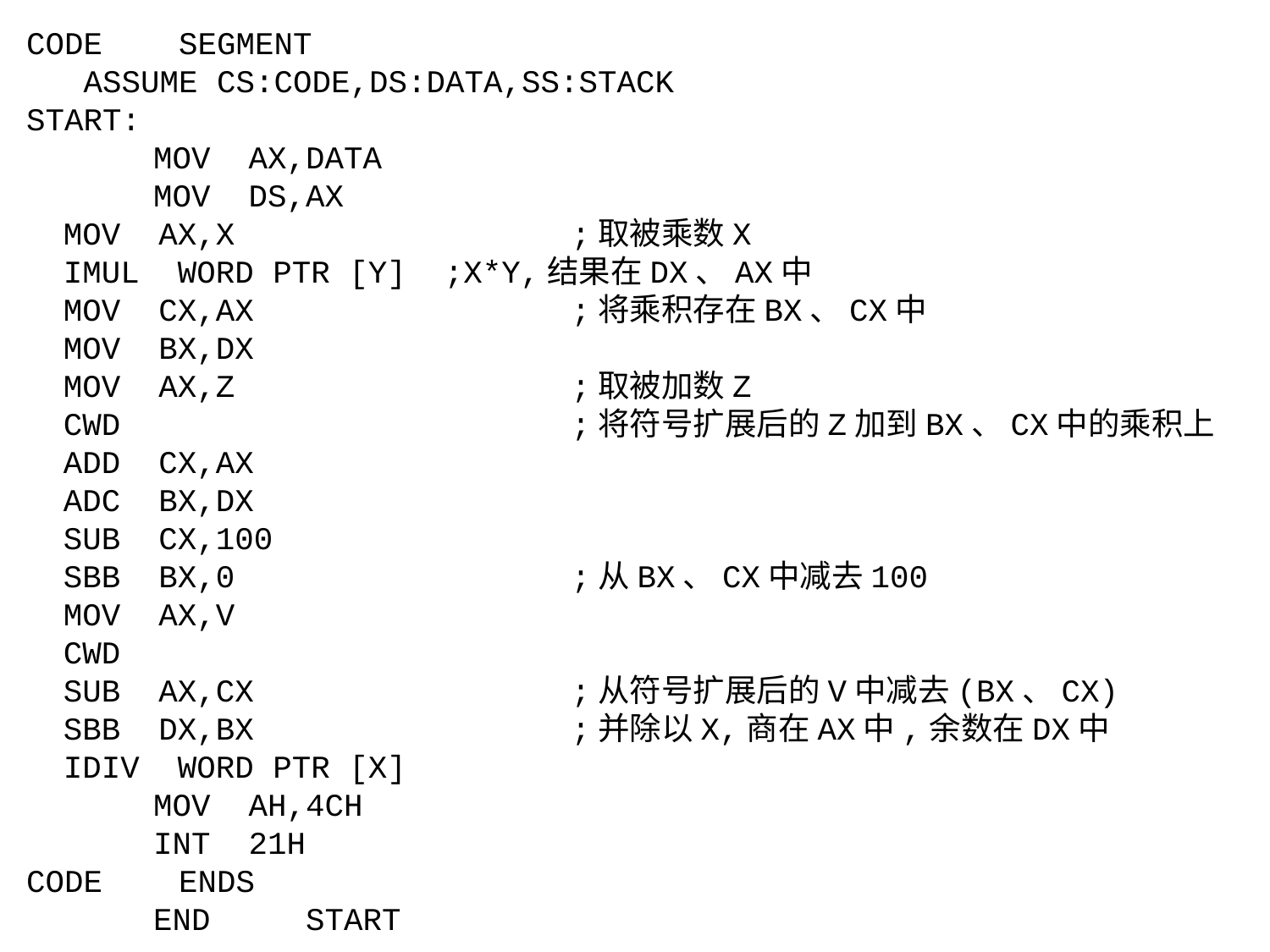

CODE    SEGMENT
   ASSUME CS:CODE,DS:DATA,SS:STACK
START:
	MOV  AX,DATA
	MOV  DS,AX
MOV  AX,X     		;取被乘数X
IMUL  WORD PTR [Y]  ;X*Y,结果在DX、AX中
MOV  CX,AX    		;将乘积存在BX、CX中
MOV  BX,DX
MOV  AX,Z      		;取被加数Z
CWD   				;将符号扩展后的Z加到BX、CX中的乘积上
ADD  CX,AX
ADC  BX,DX
SUB  CX,100
SBB  BX,0  			;从BX、CX中减去100
MOV  AX,V
CWD
SUB  AX,CX  			;从符号扩展后的V中减去(BX、CX)
SBB  DX,BX  			;并除以X,商在AX中,余数在DX中
IDIV  WORD PTR [X]
	MOV  AH,4CH
	INT  21H
CODE    ENDS
	END     START